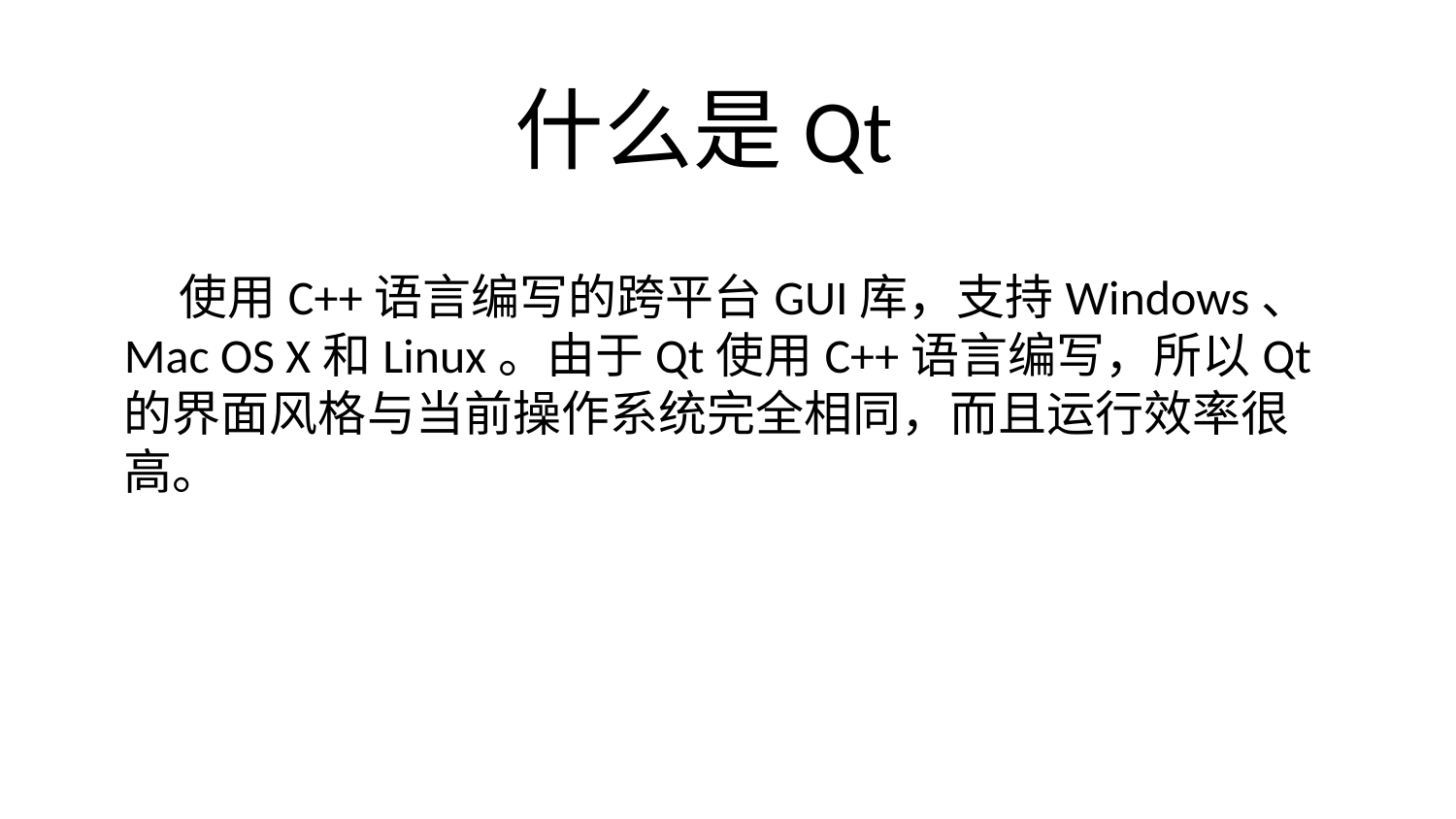

# 什么是Qt
    使用C++语言编写的跨平台GUI库，支持Windows、Mac OS X和Linux。由于Qt使用C++语言编写，所以Qt的界面风格与当前操作系统完全相同，而且运行效率很高。